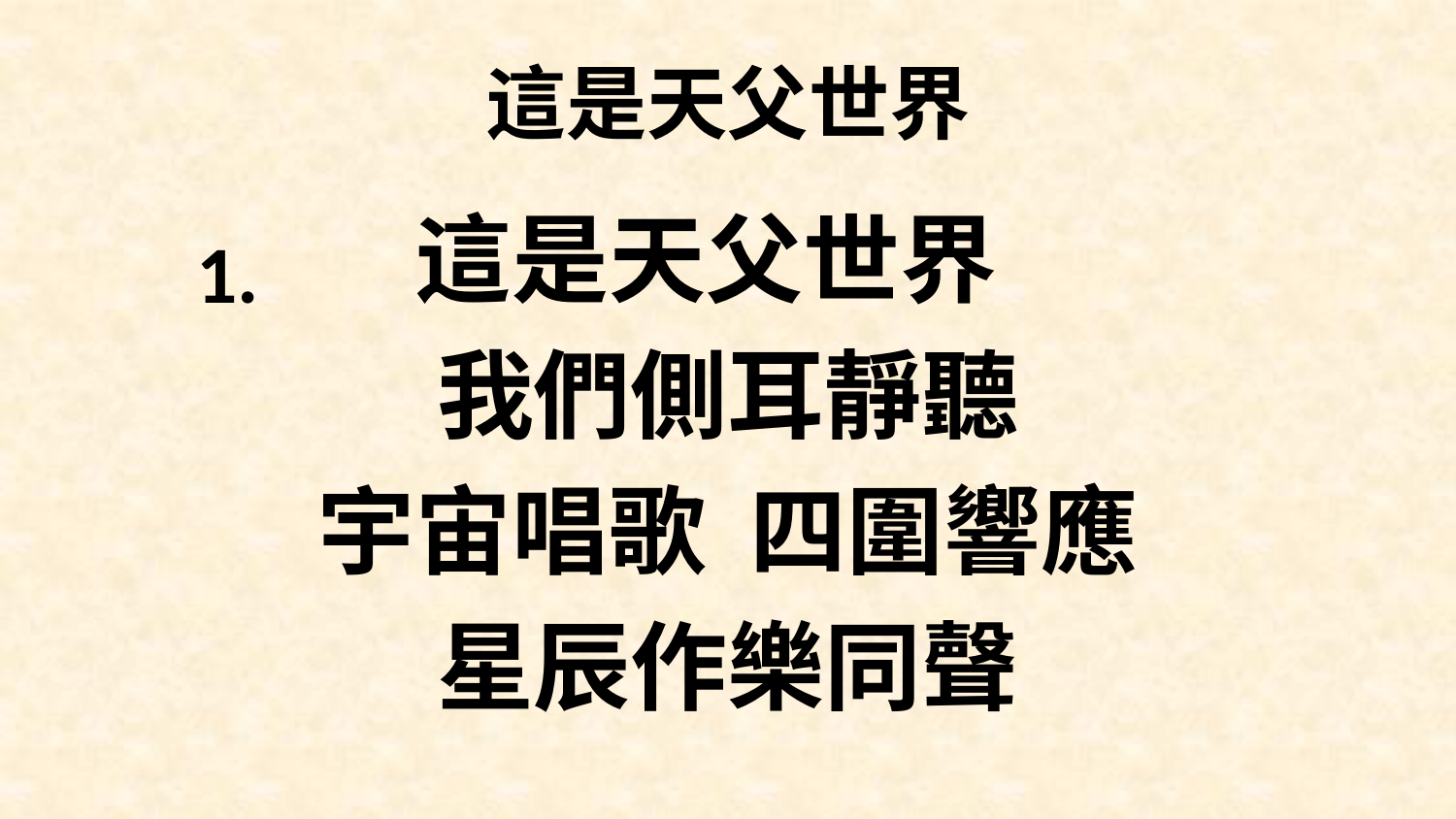

# 這是天父世界
這是天父世界
我們側耳靜聽
宇宙唱歌  四圍響應
星辰作樂同聲
1.